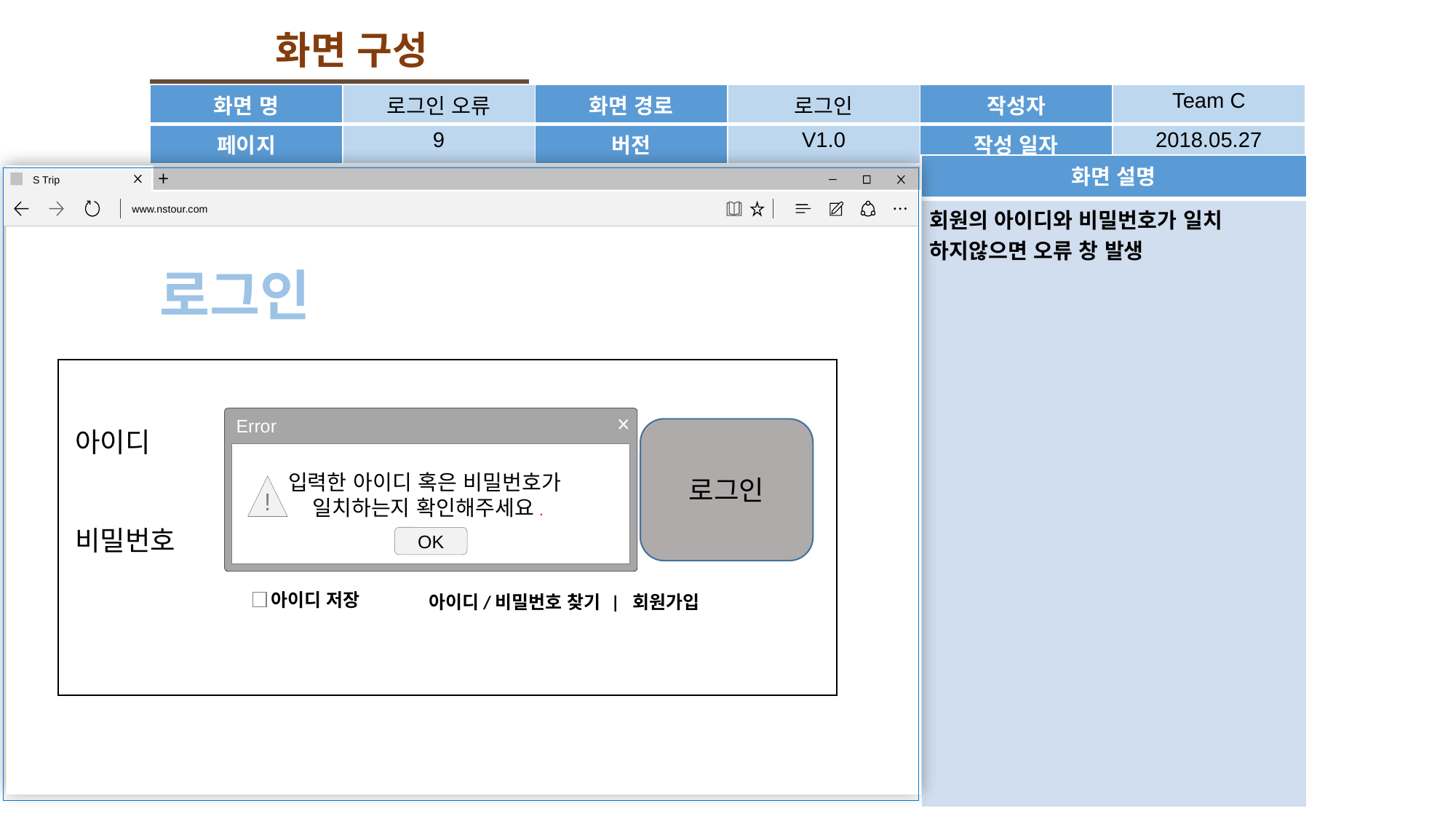

화면 구성
| 화면 명 | 로그인 오류 | 화면 경로 | 로그인 | 작성자 | Team C |
| --- | --- | --- | --- | --- | --- |
| 페이지 | 9 | 버전 | V1.0 | 작성 일자 | 2018.05.27 |
| 화면 설명 |
| --- |
| 회원의 아이디와 비밀번호가 일치 하지않으면 오류 창 발생 |

S Trip

www.nstour.com

로그인

Error
입력한 아이디 혹은 비밀번호가
일치하는지 확인해주세요.

!
OK
로그인
아이디

비밀번호
아이디를 입력하세요.
비밀번호를 입력하세요.
아이디 저장

|  회원가입
아이디/비밀번호 찾기